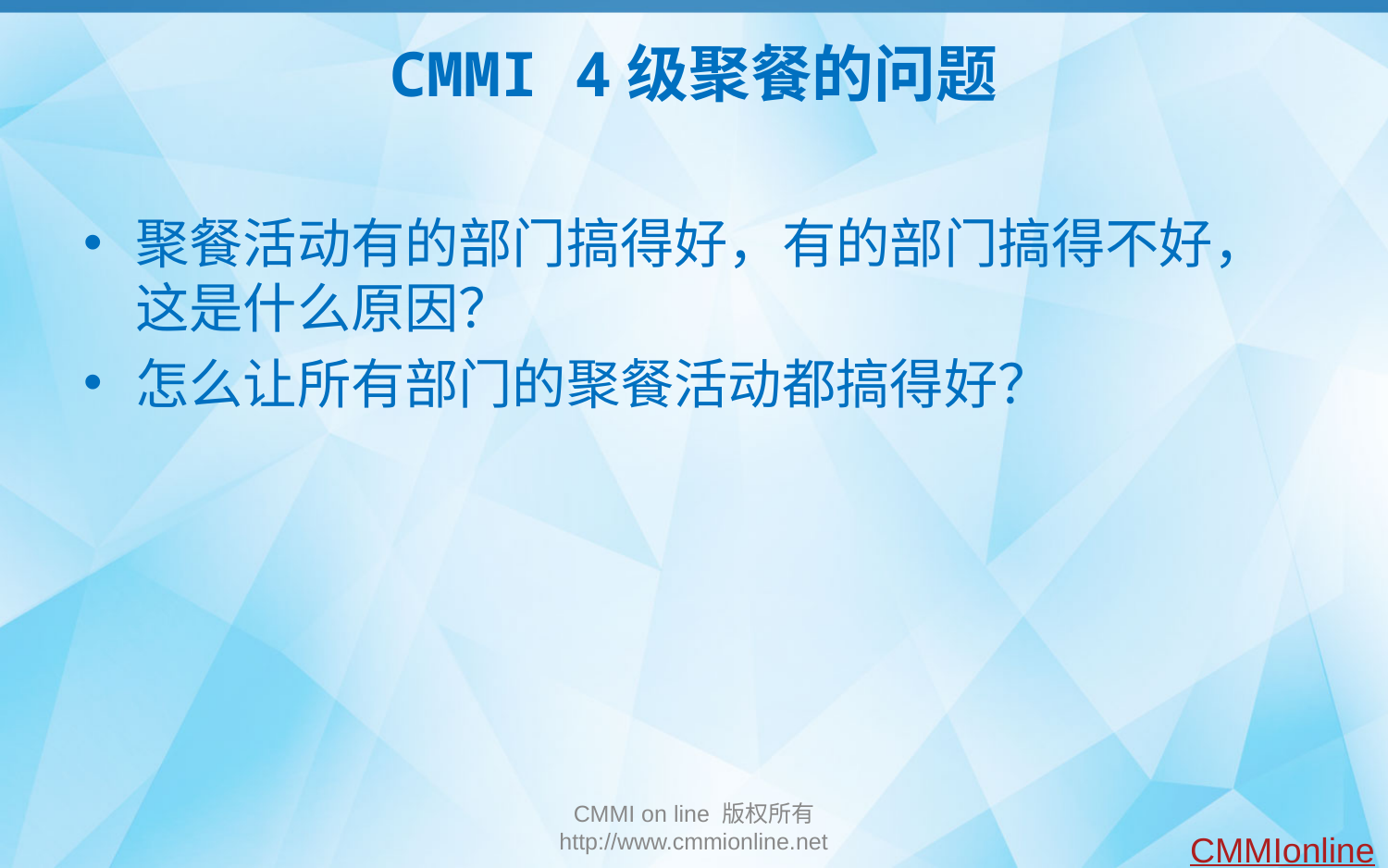

# CMMI 4级聚餐的问题
聚餐活动有的部门搞得好，有的部门搞得不好，这是什么原因？
怎么让所有部门的聚餐活动都搞得好？
CMMI on line 版权所有 http://www.cmmionline.net
CMMIonline